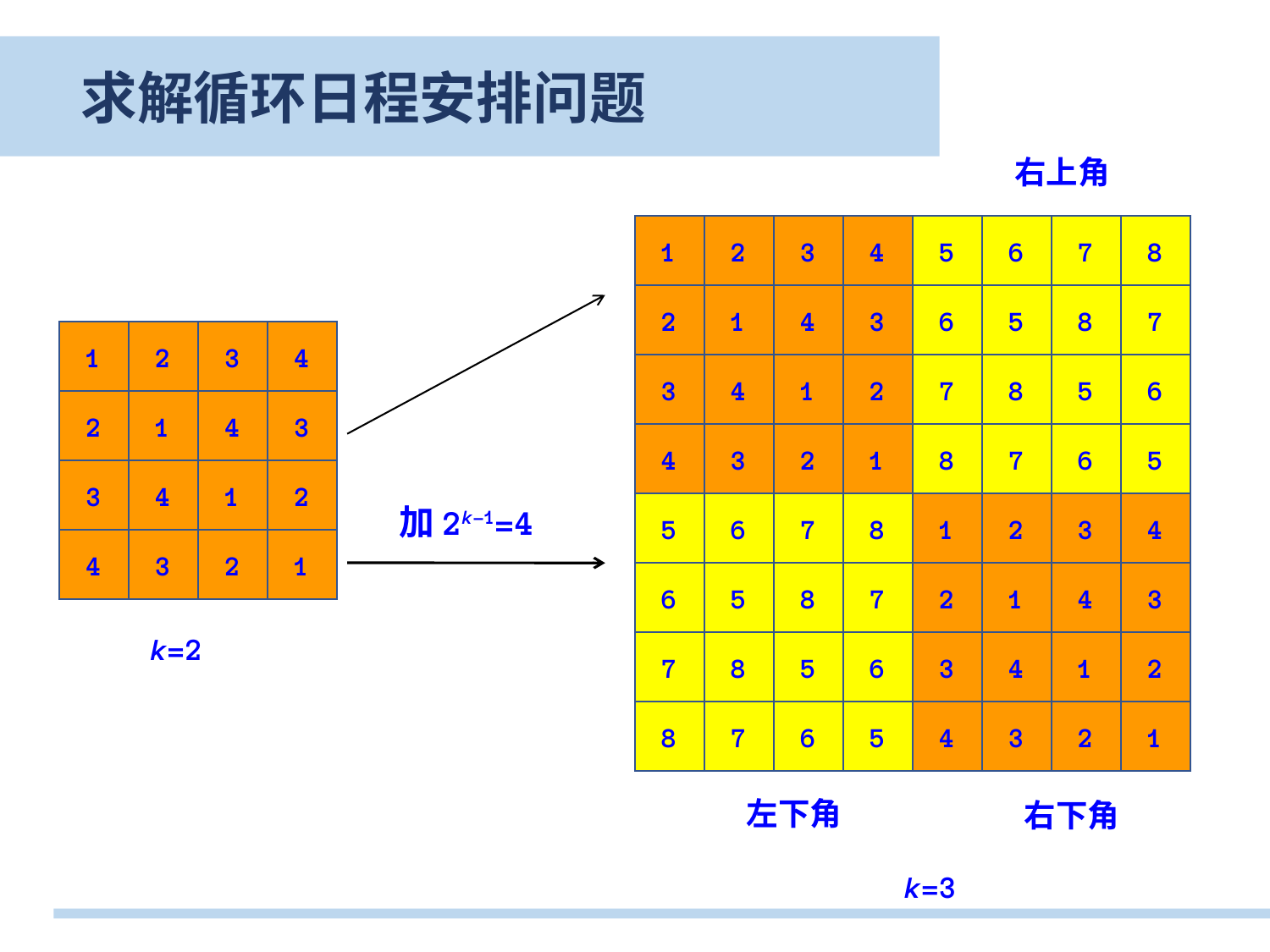

求解循环日程安排问题
由k=2创建k=3的过程
左上角
右上角
1
2
3
4
2
1
4
3
3
4
1
2
4
3
2
1
5
6
7
8
6
5
8
7
7
8
5
6
8
7
6
5
1
2
2
1
3
4
4
3
3
4
4
3
1
2
2
1
加2k-1=4
5
6
7
8
6
5
8
7
7
8
5
6
8
7
6
5
1
2
3
4
2
1
4
3
3
4
1
2
4
3
2
1
k=2
左下角
右下角
k=3